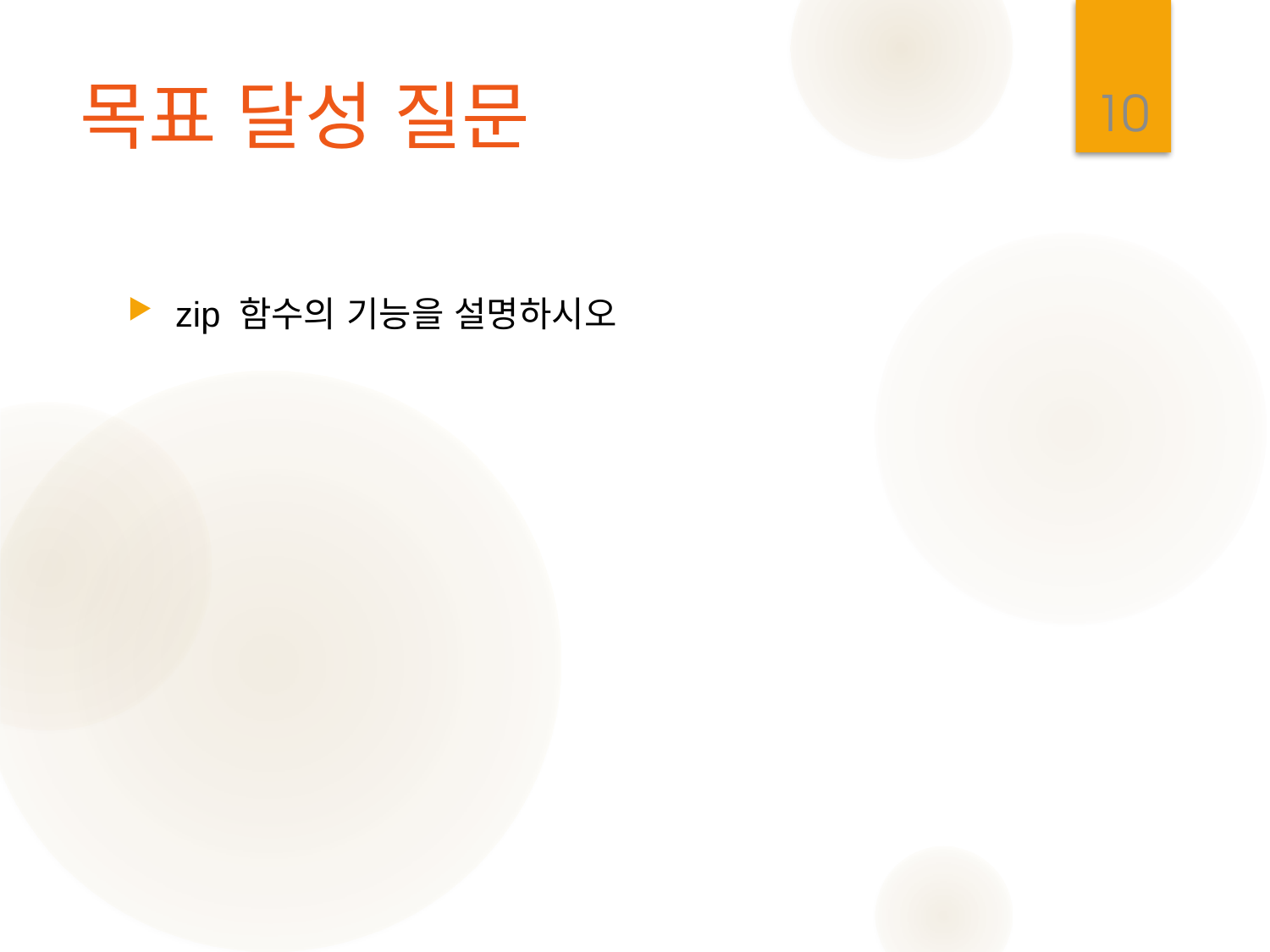

10
# 목표 달성 질문
zip 함수의 기능을 설명하시오